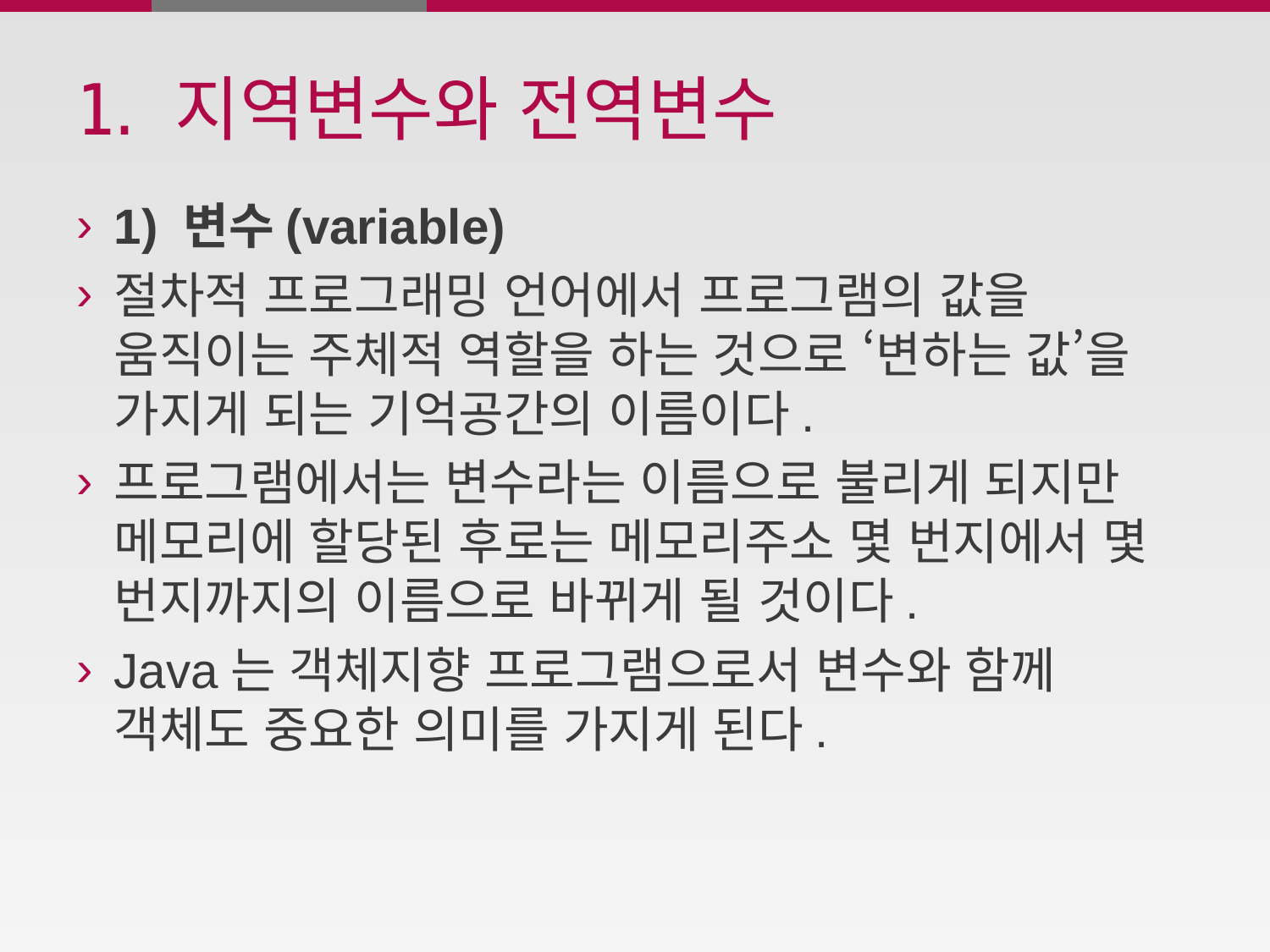

# 1. 지역변수와 전역변수
1) 변수(variable)
절차적 프로그래밍 언어에서 프로그램의 값을 움직이는 주체적 역할을 하는 것으로 ‘변하는 값’을 가지게 되는 기억공간의 이름이다.
프로그램에서는 변수라는 이름으로 불리게 되지만 메모리에 할당된 후로는 메모리주소 몇 번지에서 몇 번지까지의 이름으로 바뀌게 될 것이다.
Java는 객체지향 프로그램으로서 변수와 함께 객체도 중요한 의미를 가지게 된다.